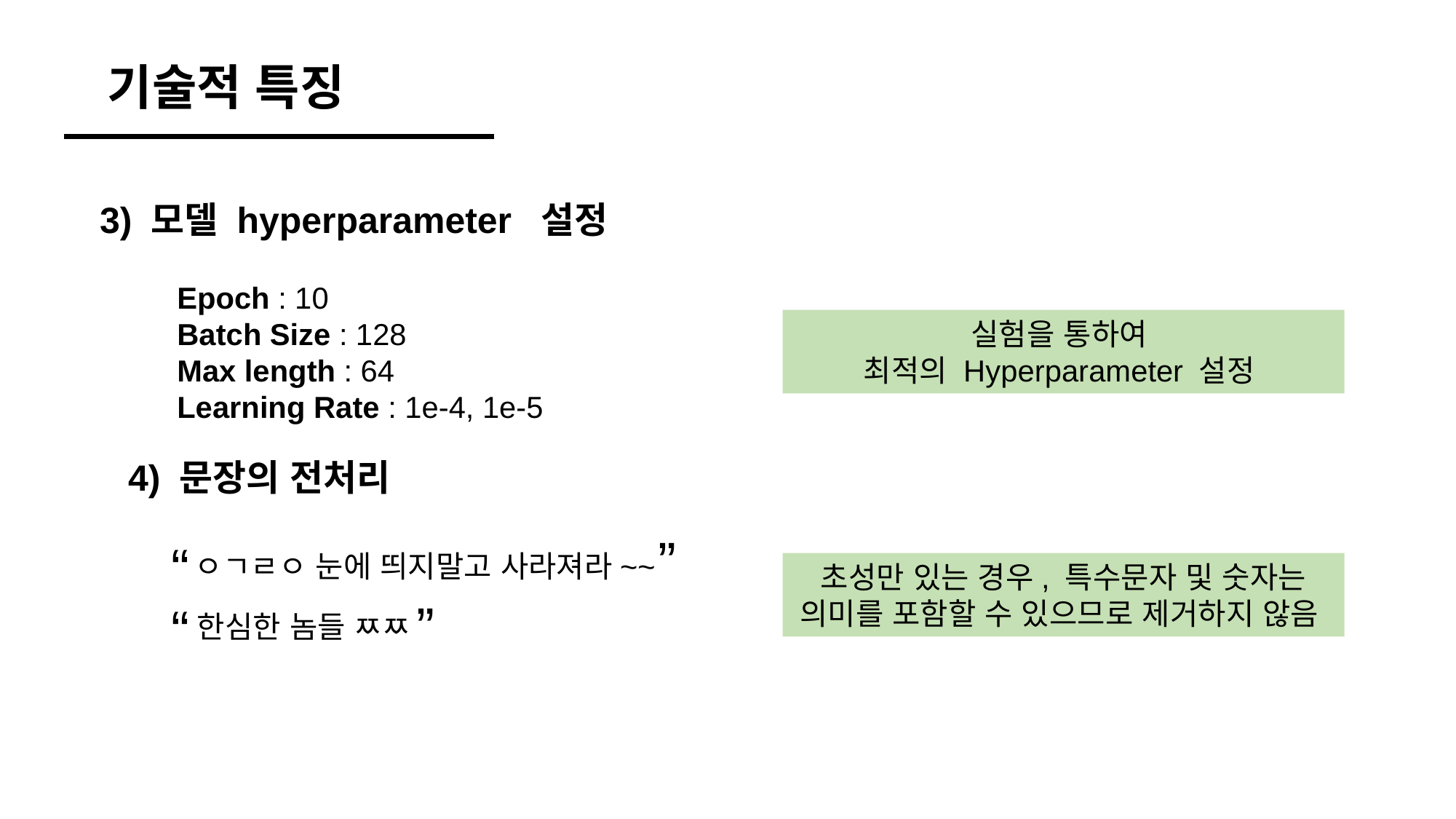

기술적 특징
3) 모델 hyperparameter  설정
Epoch : 10
Batch Size : 128
Max length : 64
Learning Rate : 1e-4, 1e-5
실험을 통하여
최적의 Hyperparameter 설정
4) 문장의 전처리
“
“
ㅇㄱㄹㅇ 눈에 띄지말고 사라져라~~
초성만 있는 경우, 특수문자 및 숫자는 의미를 포함할 수 있으므로 제거하지 않음
“
“
한심한 놈들 ㅉㅉ